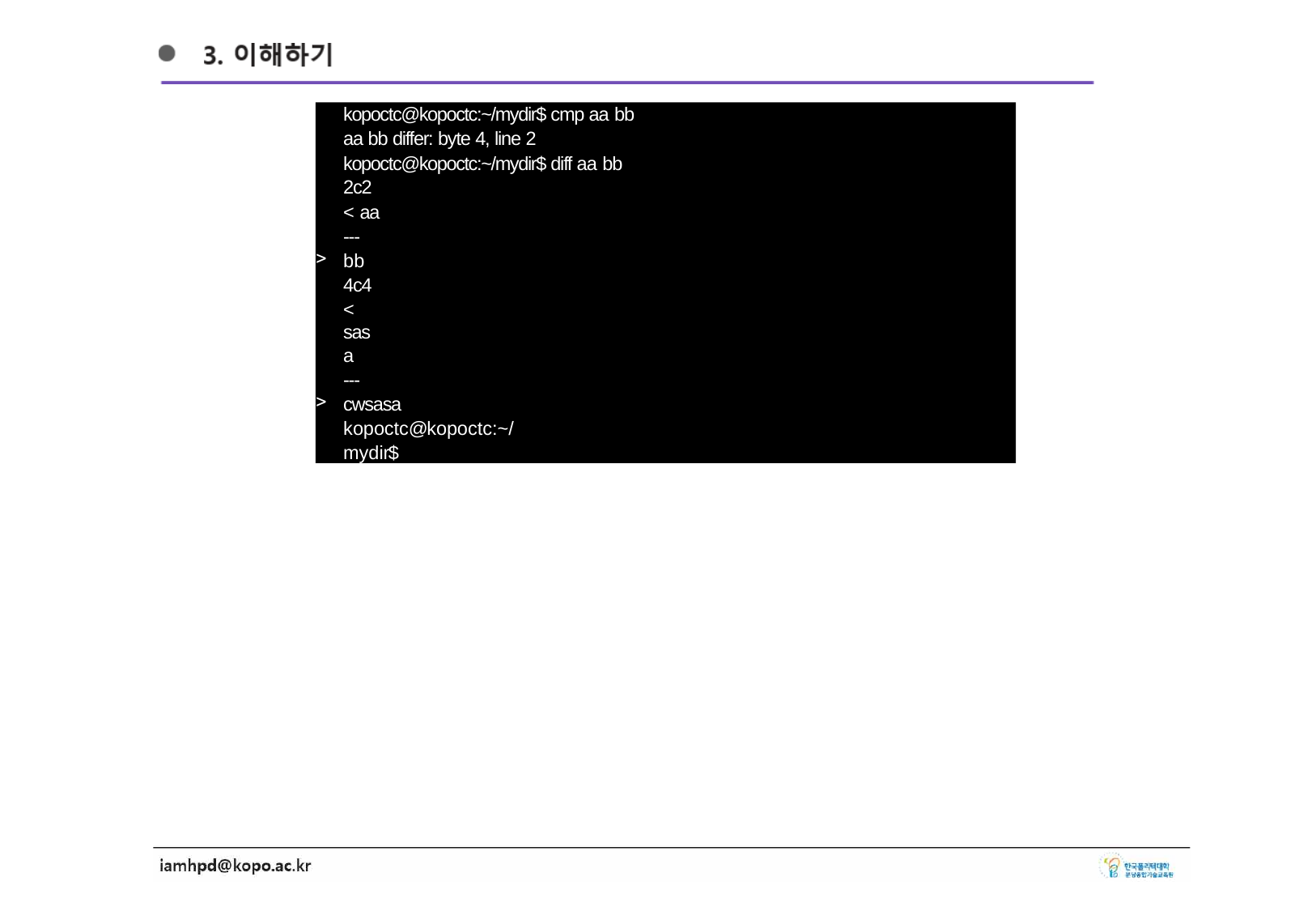

kopoctc@kopoctc:~/mydir$ cmp aa bb
aa bb differ: byte 4, line 2
kopoctc@kopoctc:~/mydir$ diff aa bb  2c2
< aa
---
bb  4c4
< sasa
---
cwsasa
kopoctc@kopoctc:~/mydir$
<그림 Ⅰ-49> cmp,diff명령어의 차이